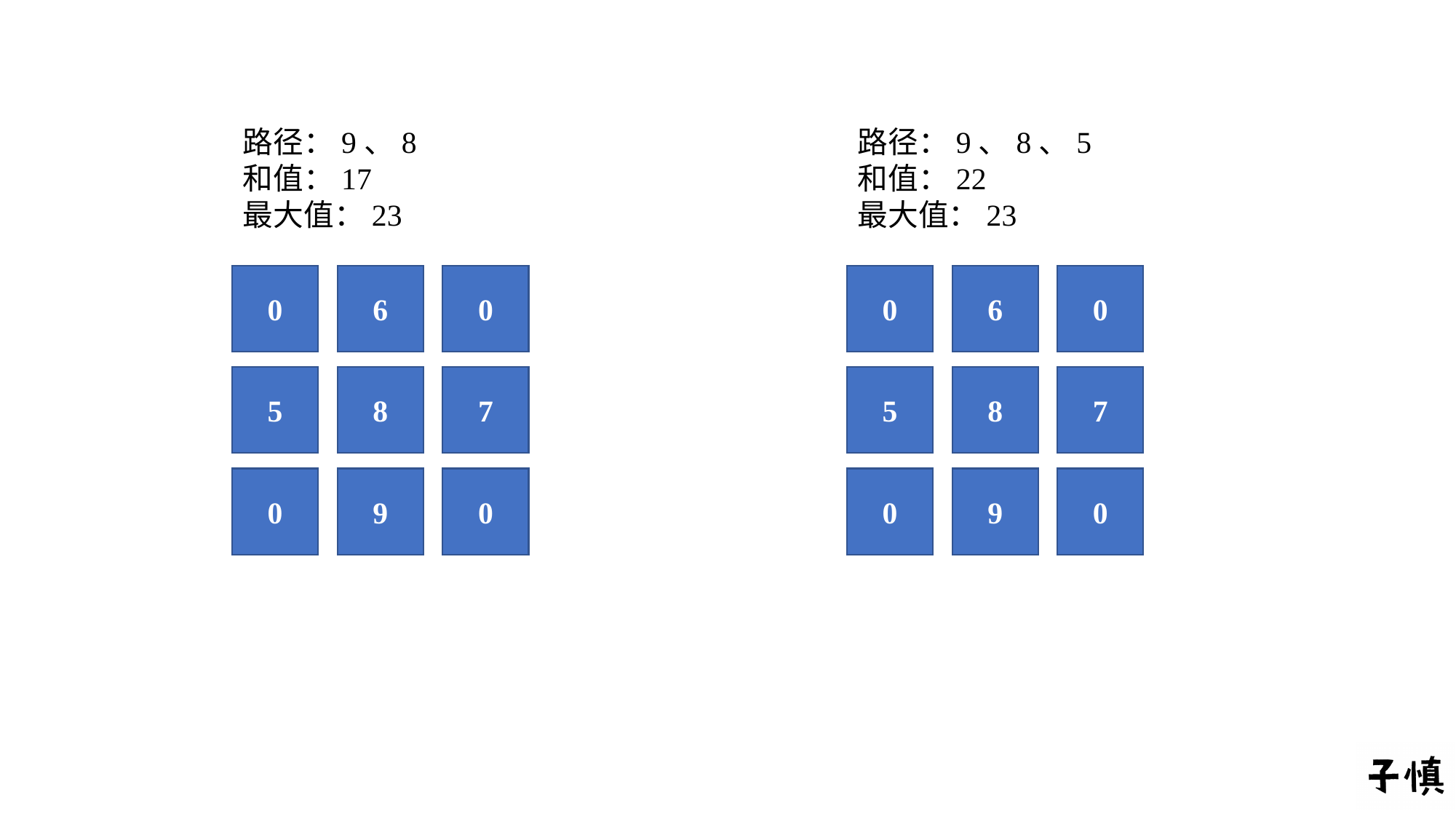

路径：9、8、5
和值：22
最大值：23
路径：9、8
和值：17
最大值：23
0
6
0
0
6
0
5
8
7
5
8
7
0
9
0
0
9
0